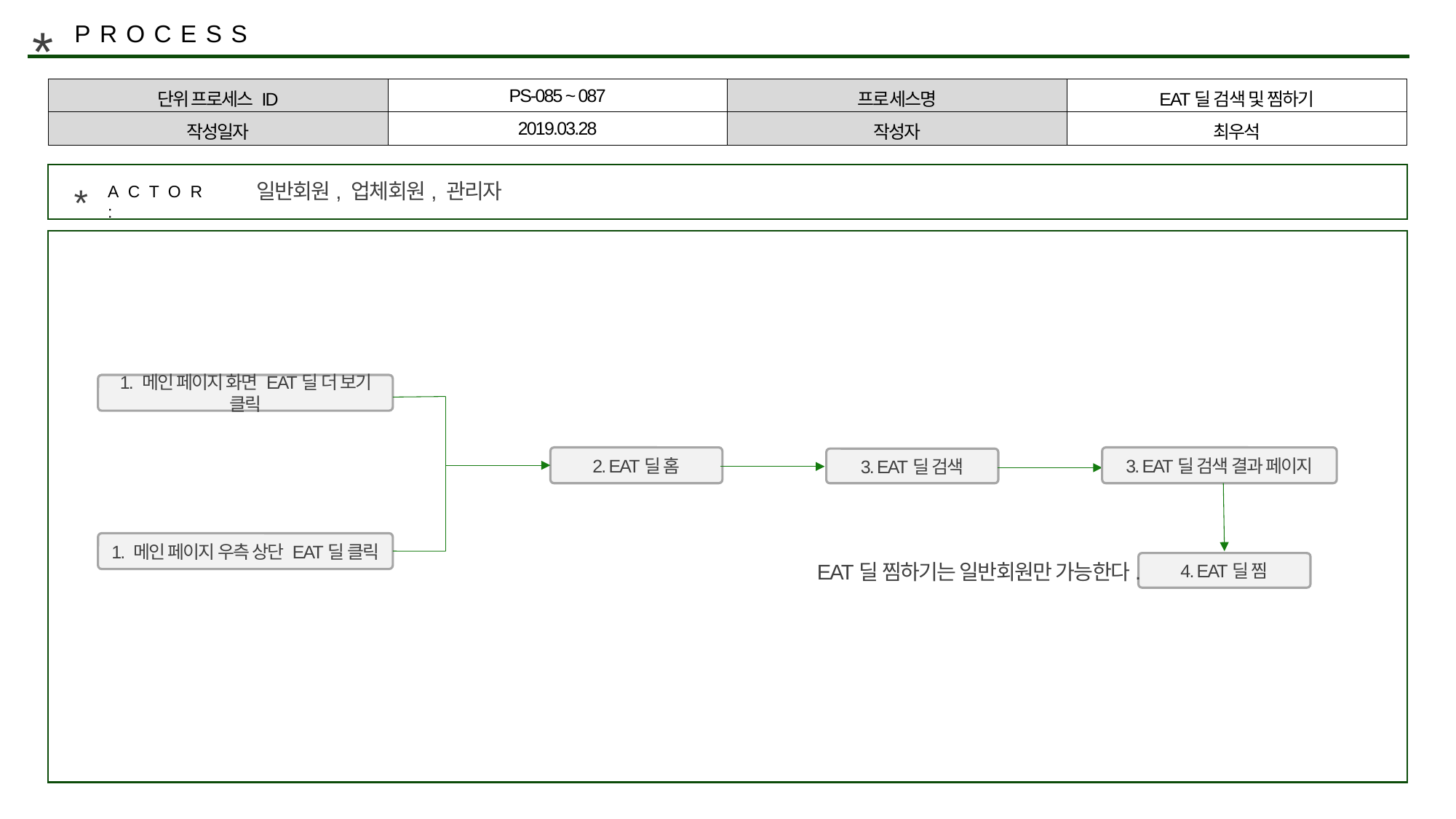

*
PROCESS
| 단위 프로세스 ID | PS-085 ~ 087 | 프로세스명 | EAT딜 검색 및 찜하기 |
| --- | --- | --- | --- |
| 작성일자 | 2019.03.28 | 작성자 | 최우석 |

일반회원, 업체회원, 관리자
*
ACTOR :

1. 메인 페이지 화면 EAT딜 더 보기 클릭
2. EAT딜 홈
3. EAT딜 검색 결과 페이지
3. EAT딜 검색
1. 메인 페이지 우측 상단 EAT딜 클릭
EAT딜 찜하기는 일반회원만 가능한다.
4. EAT딜 찜